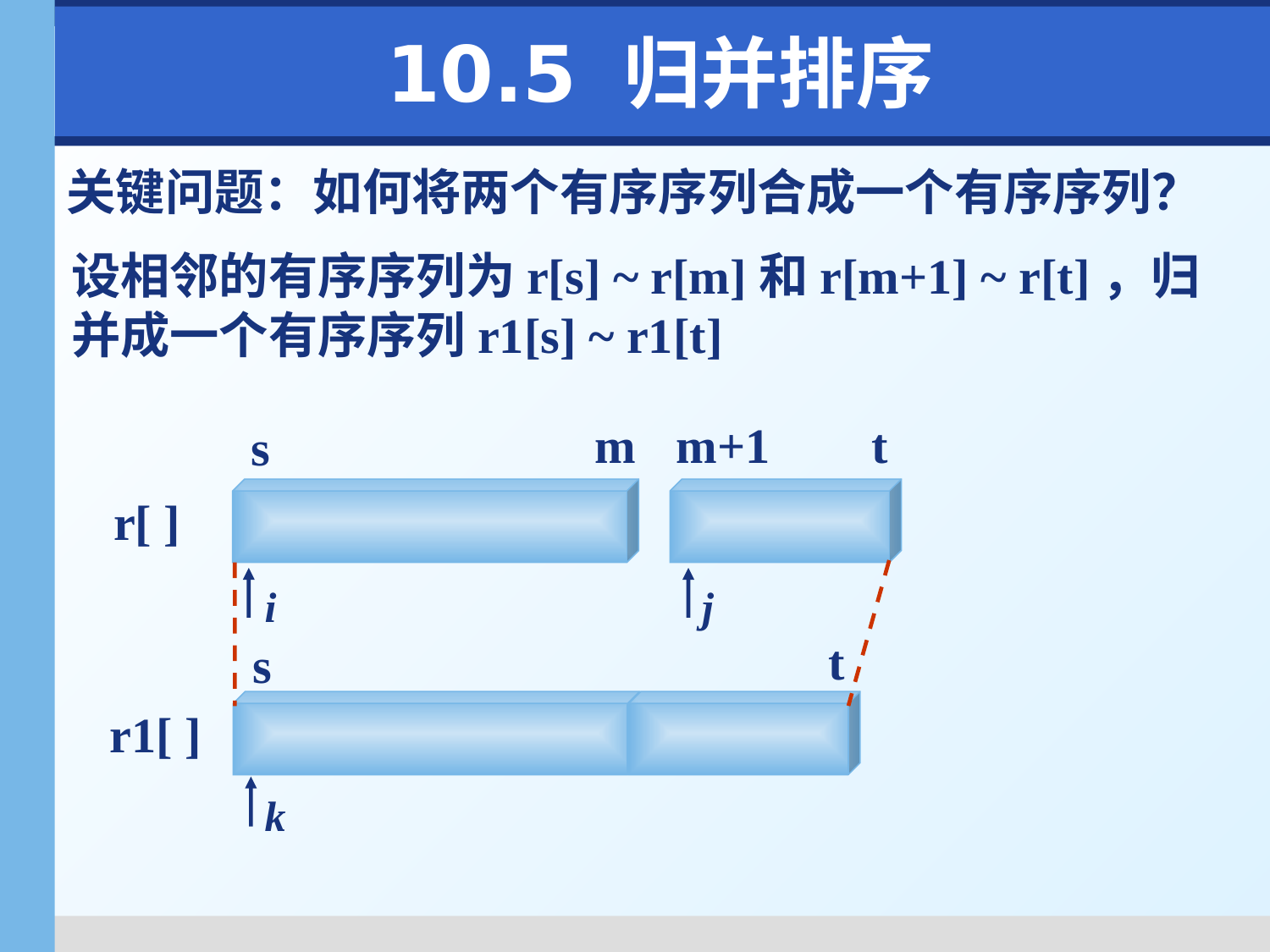

# 10.5 归并排序
关键问题：如何将两个有序序列合成一个有序序列？
设相邻的有序序列为r[s] ~ r[m]和r[m+1] ~ r[t]，归并成一个有序序列r1[s] ~ r1[t]
m
t
m+1
s

r[ ]

i

j
t
s

r1[ ]

k